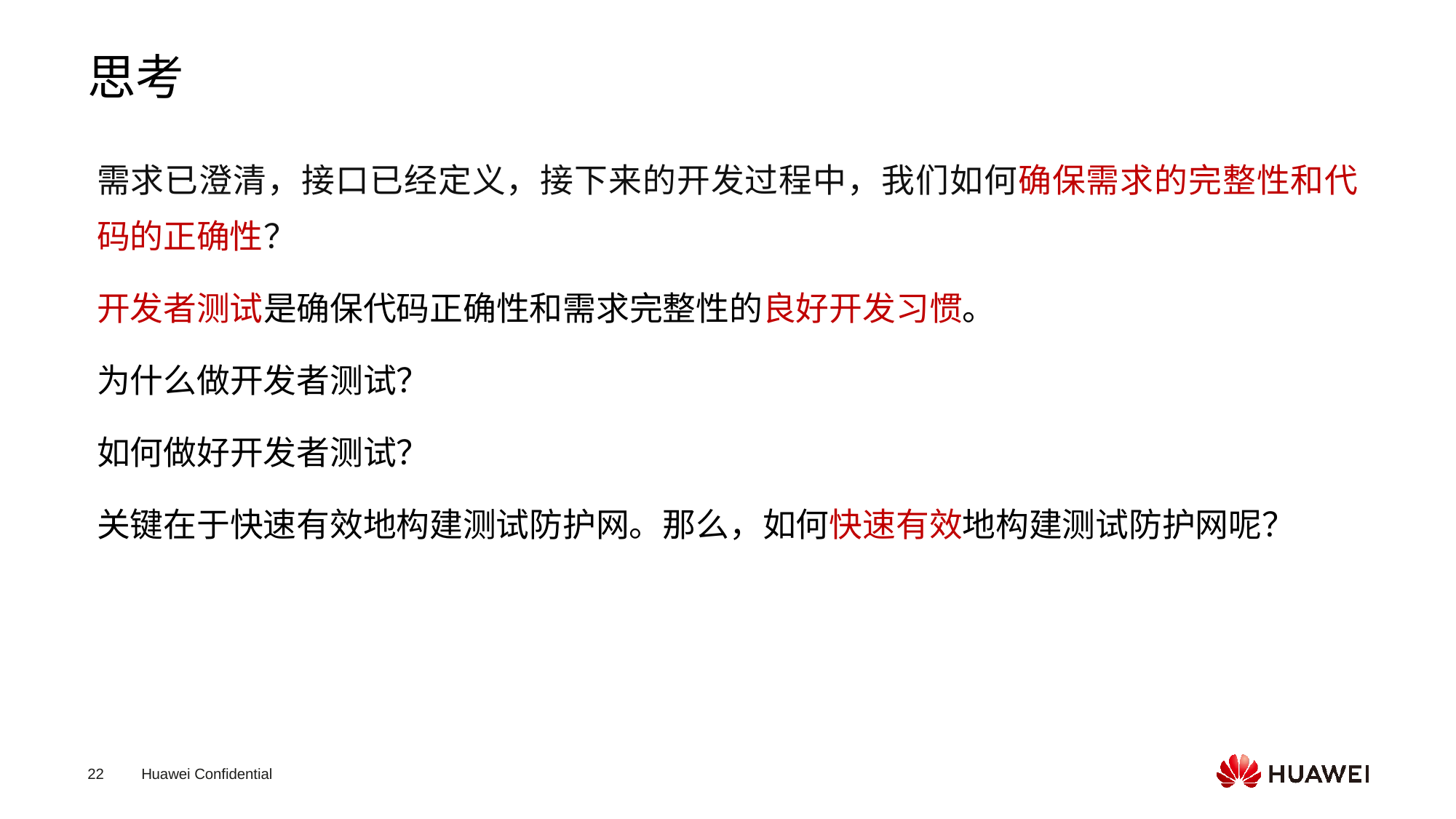

# 思考
需求已澄清，接口已经定义，接下来的开发过程中，我们如何确保需求的完整性和代码的正确性？
开发者测试是确保代码正确性和需求完整性的良好开发习惯。
为什么做开发者测试？
如何做好开发者测试？
关键在于快速有效地构建测试防护网。那么，如何快速有效地构建测试防护网呢？